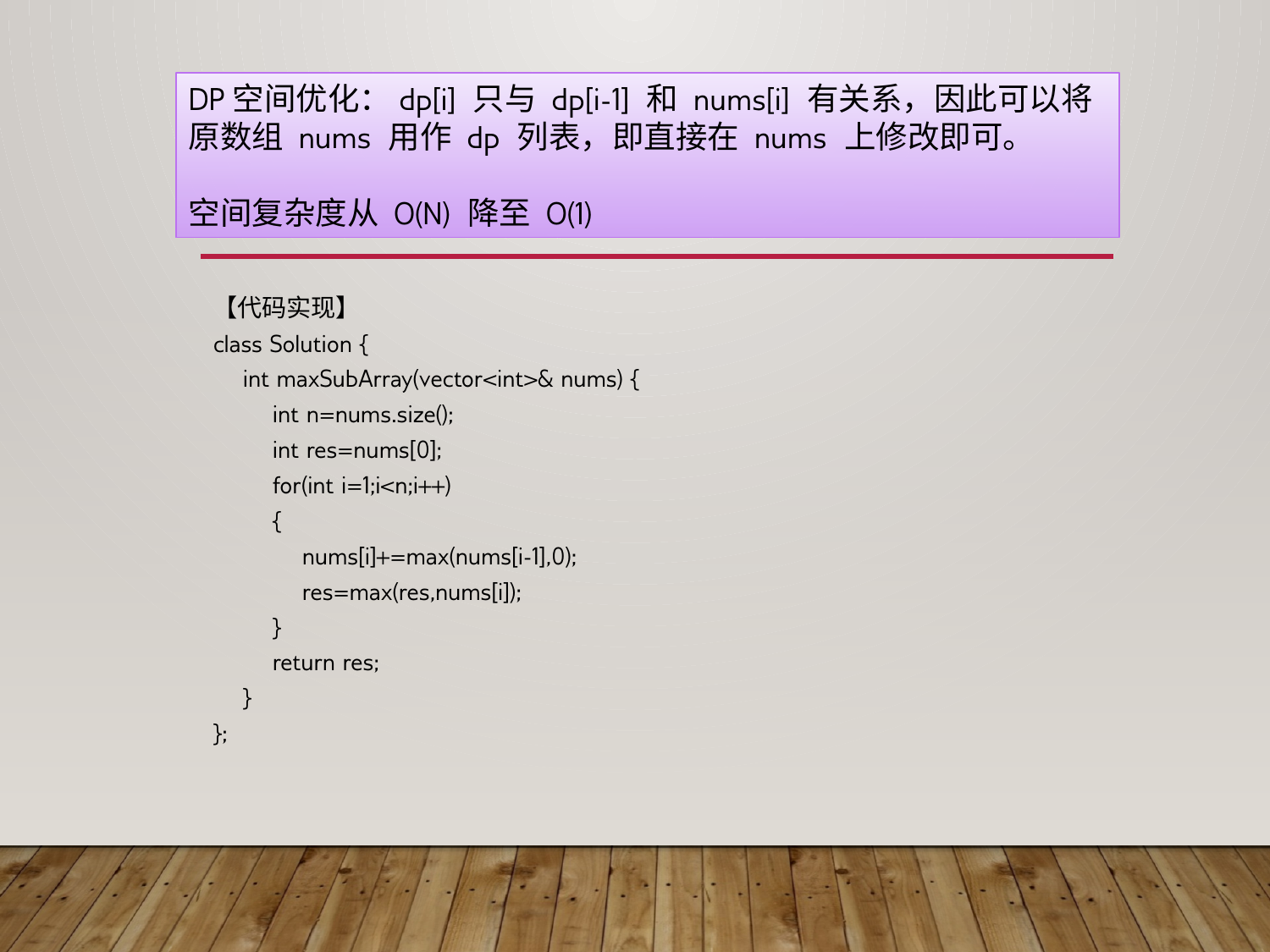

DP空间优化：dp[i] 只与 dp[i−1] 和 nums[i] 有关系，因此可以将原数组 nums 用作 dp 列表，即直接在 nums 上修改即可。

空间复杂度从 O(N) 降至 O(1)
【代码实现】
class Solution {
    int maxSubArray(vector<int>& nums) {
        int n=nums.size();
        int res=nums[0];
        for(int i=1;i<n;i++)
        {
            nums[i]+=max(nums[i-1],0);
            res=max(res,nums[i]);
        }
        return res;
    }
};